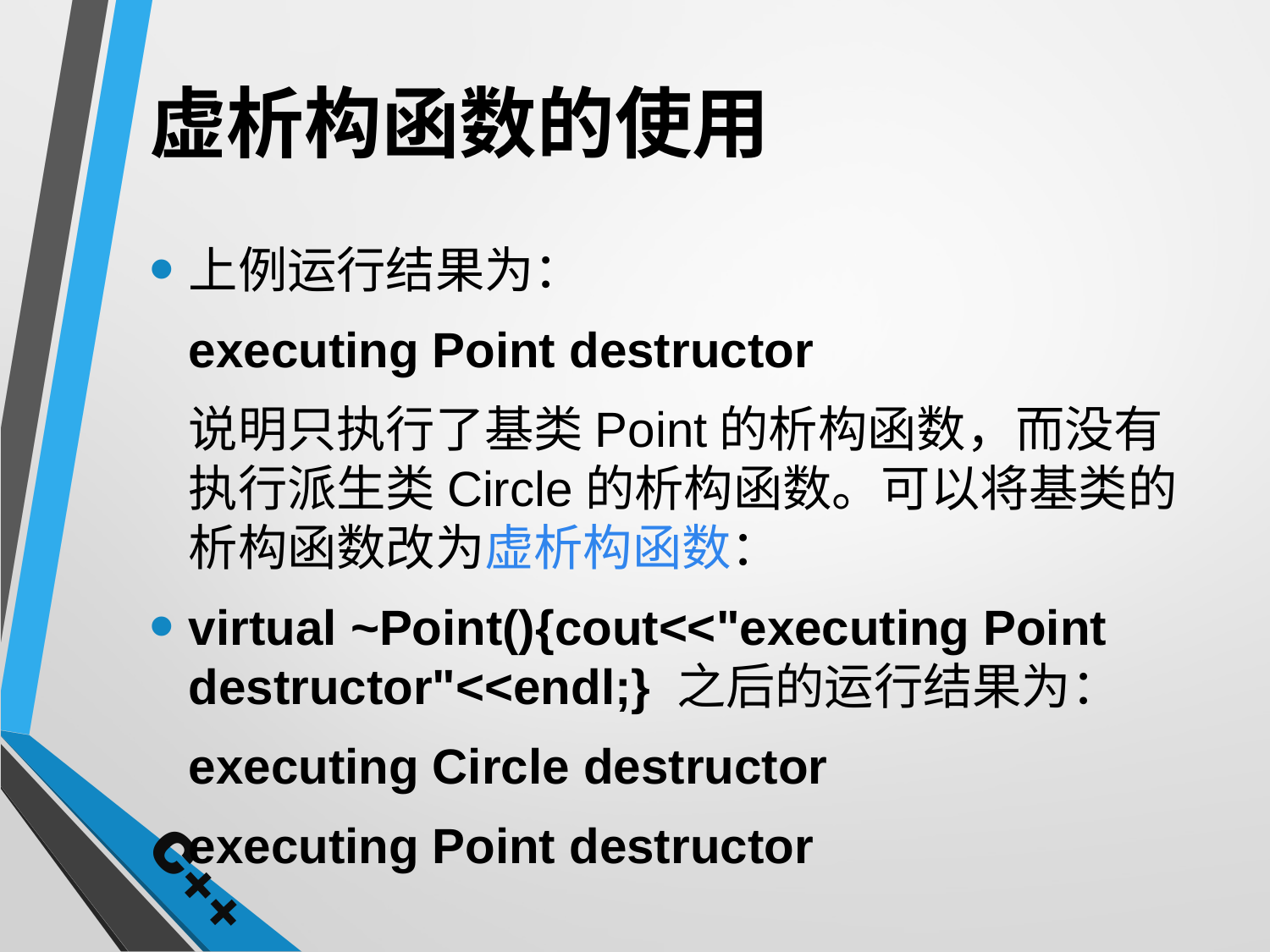

# 虚析构函数的使用
上例运行结果为：
	executing Point destructor
	说明只执行了基类Point的析构函数，而没有执行派生类Circle的析构函数。可以将基类的析构函数改为虚析构函数：
virtual ~Point(){cout<<"executing Point destructor"<<endl;} 之后的运行结果为：
	executing Circle destructor
	executing Point destructor